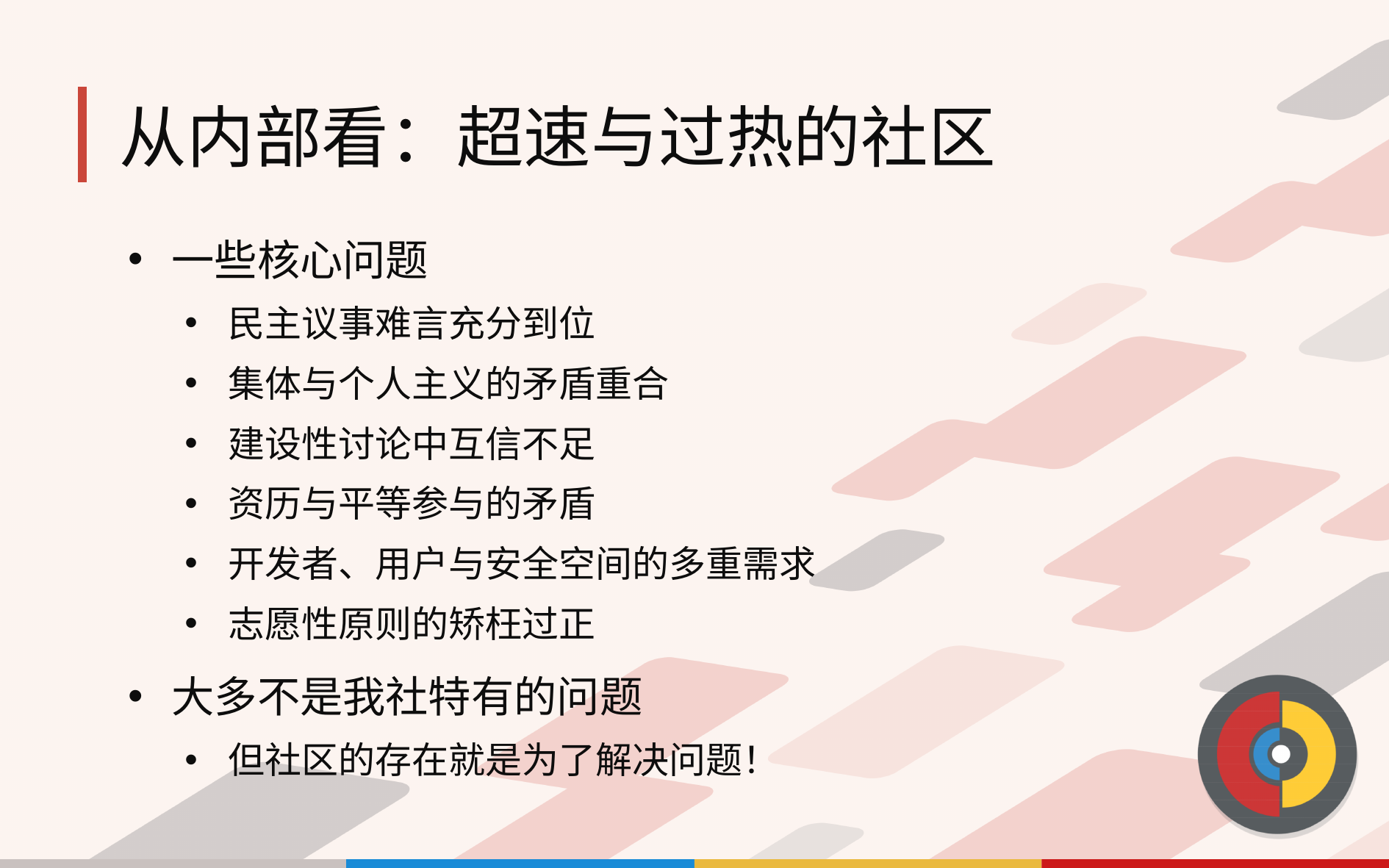

# 从内部看：超速与过热的社区
一些核心问题
民主议事难言充分到位
集体与个人主义的矛盾重合
建设性讨论中互信不足
资历与平等参与的矛盾
开发者、用户与安全空间的多重需求
志愿性原则的矫枉过正
大多不是我社特有的问题
但社区的存在就是为了解决问题！